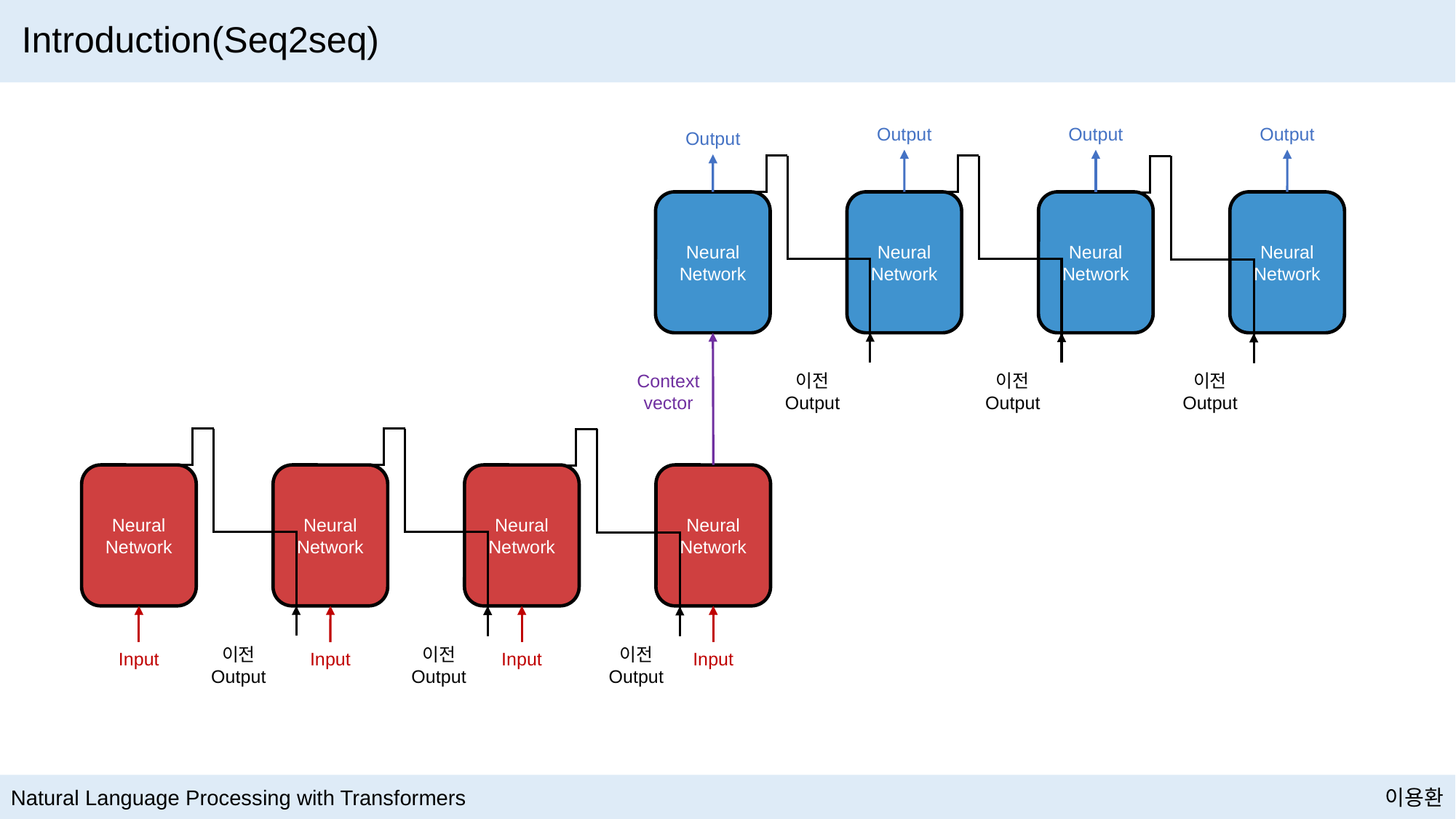

# Introduction(Seq2seq)
Output
Output
Output
Output
Neural
Network
Neural
Network
Neural
Network
Neural
Network
이전
Output
이전
Output
이전
Output
Context
vector
Neural
Network
Neural
Network
Neural
Network
Neural
Network
이전
Output
이전
Output
이전
Output
Input
Input
Input
Input